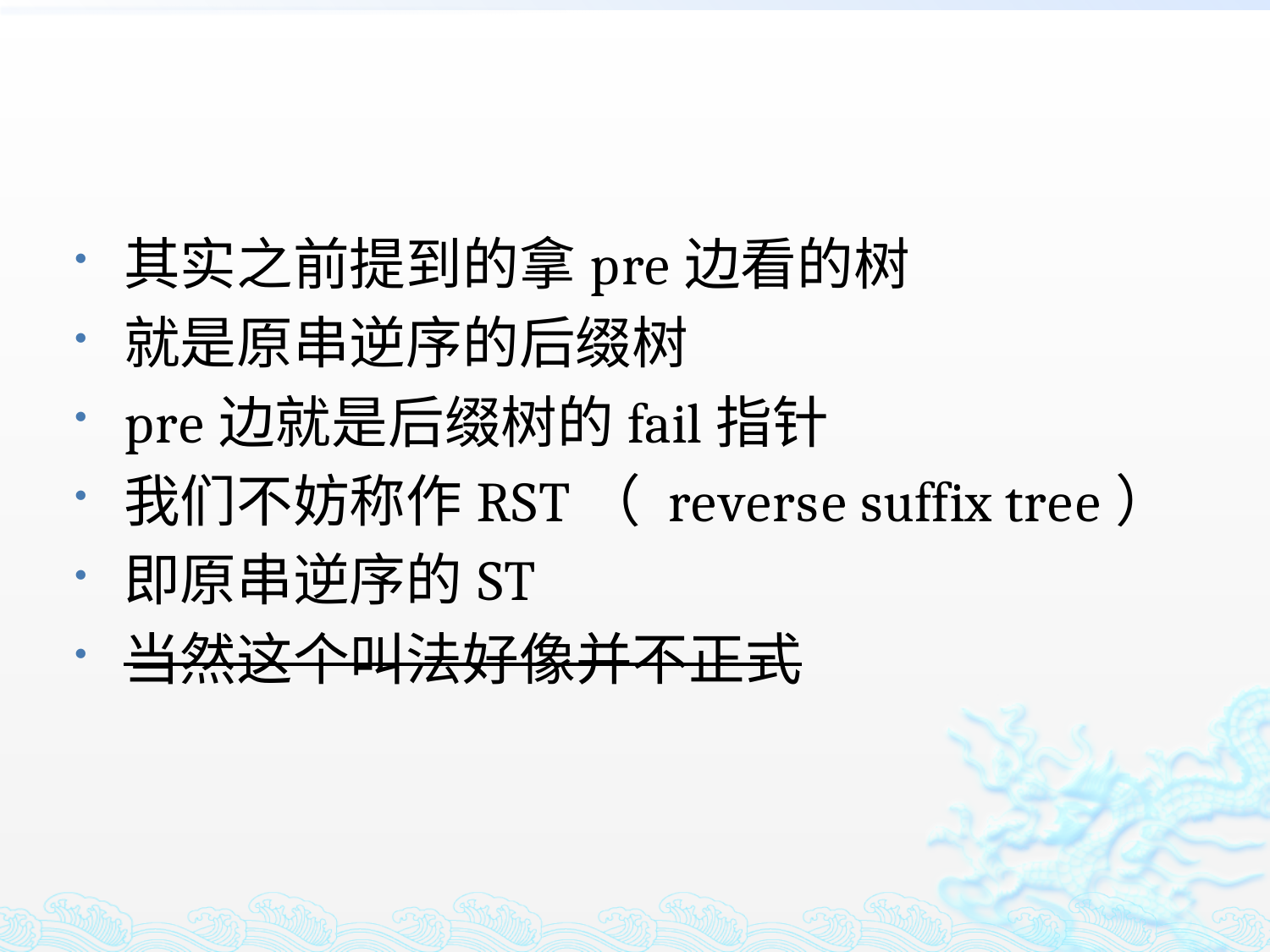

#
其实之前提到的拿pre边看的树
就是原串逆序的后缀树
pre边就是后缀树的fail指针
我们不妨称作RST（ reverse suffix tree）
即原串逆序的ST
当然这个叫法好像并不正式